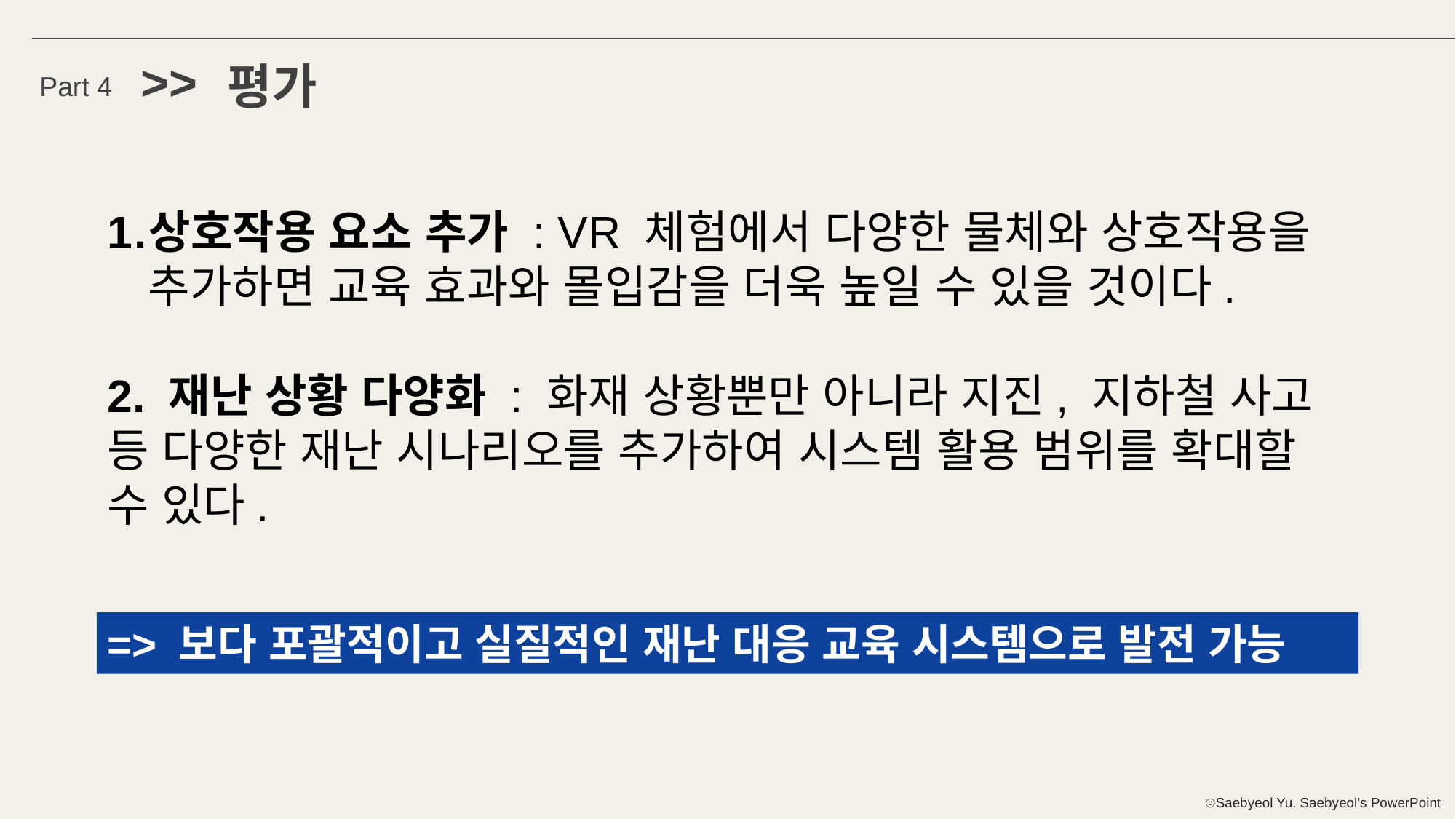

>>
평가
Part 4
상호작용 요소 추가 : VR 체험에서 다양한 물체와 상호작용을 추가하면 교육 효과와 몰입감을 더욱 높일 수 있을 것이다.

2. 재난 상황 다양화 : 화재 상황뿐만 아니라 지진, 지하철 사고 등 다양한 재난 시나리오를 추가하여 시스템 활용 범위를 확대할 수 있다.
=> 보다 포괄적이고 실질적인 재난 대응 교육 시스템으로 발전 가능